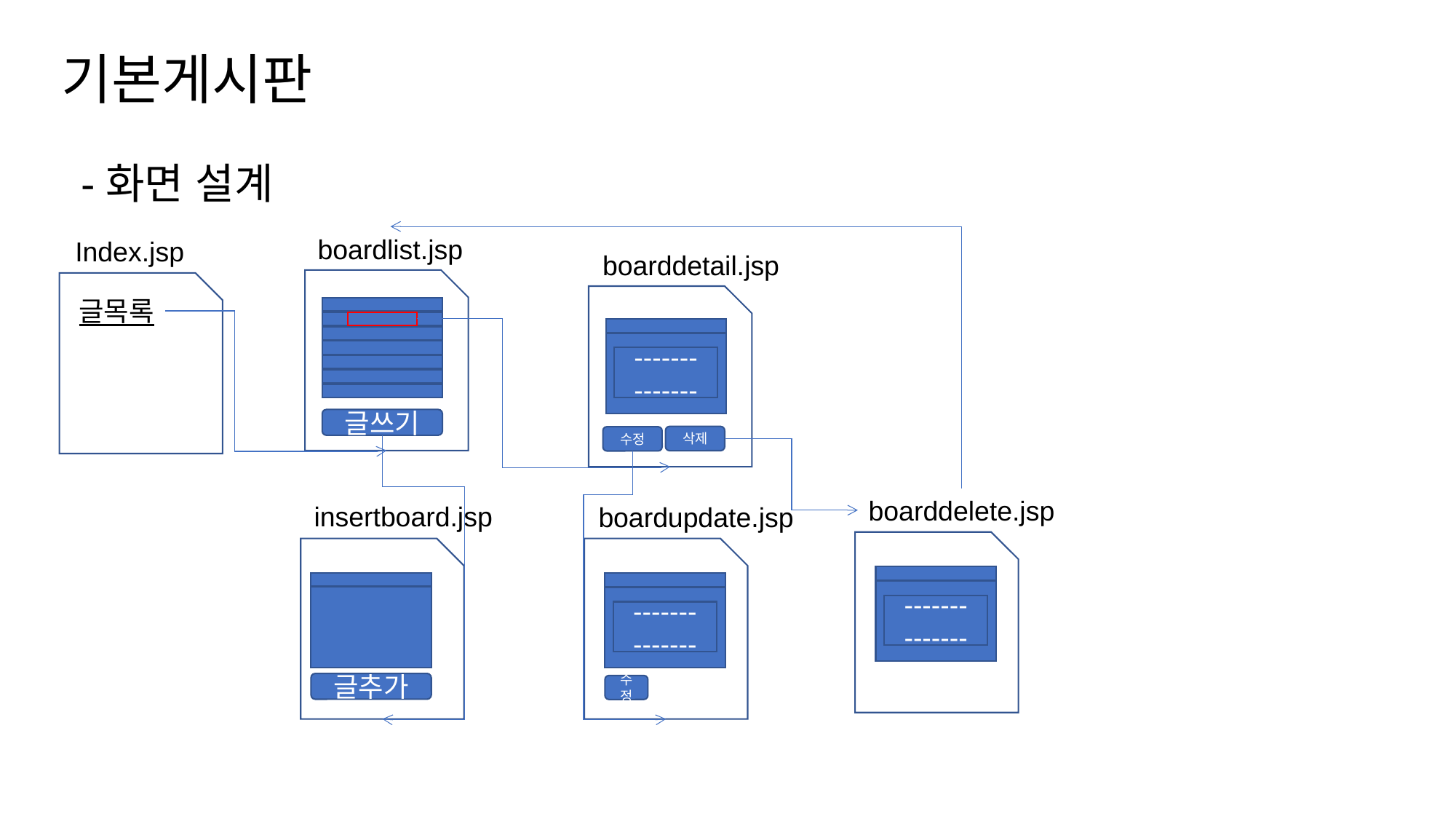

기본게시판
-화면 설계
boardlist.jsp
Index.jsp
boarddetail.jsp

글목록

-------
-------

글쓰기
삭제
수정
boarddelete.jsp
insertboard.jsp
boardupdate.jsp

-------
-------
-------
-------
글추가
수정